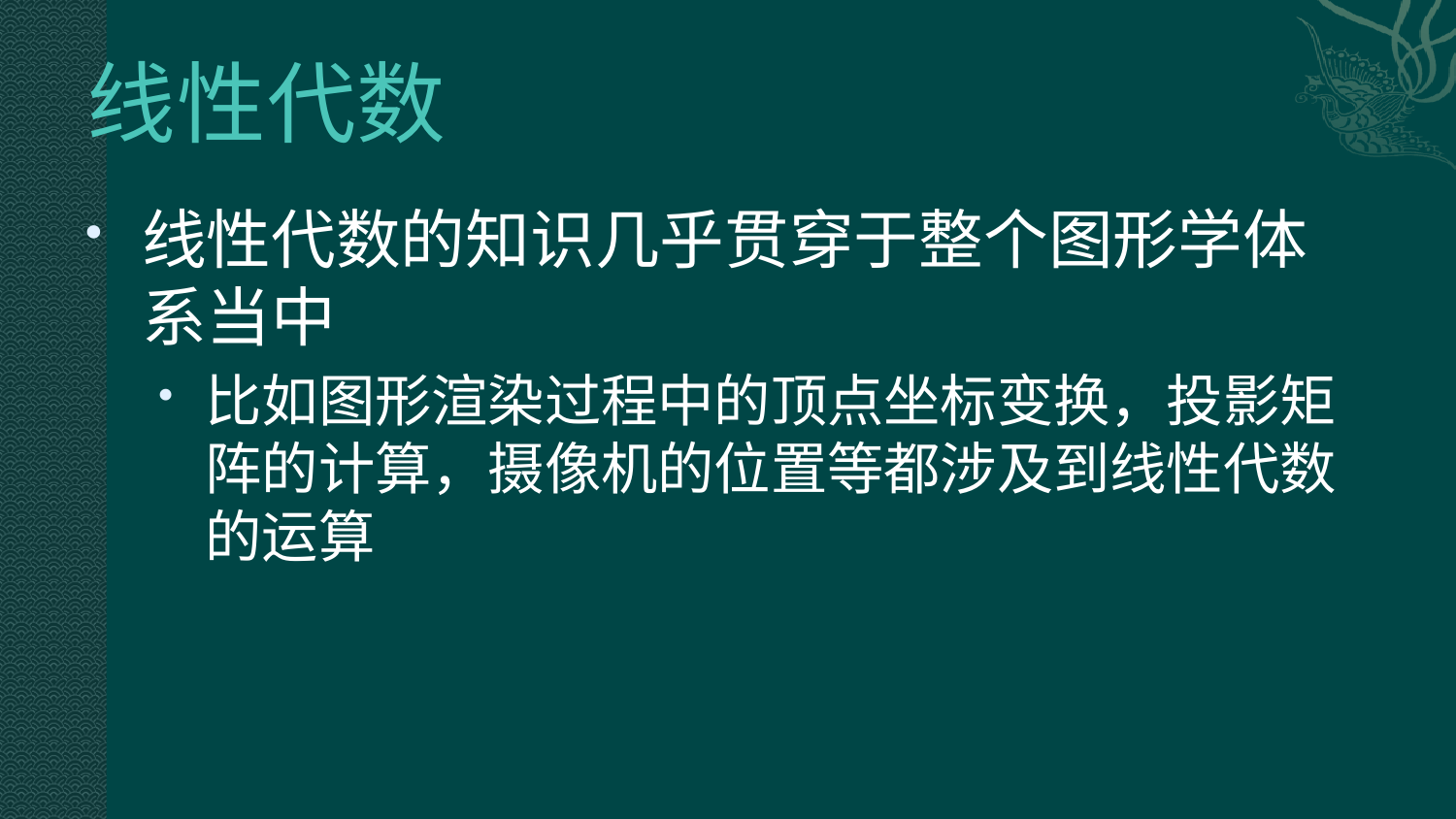

# 线性代数
线性代数的知识几乎贯穿于整个图形学体系当中
比如图形渲染过程中的顶点坐标变换，投影矩阵的计算，摄像机的位置等都涉及到线性代数的运算